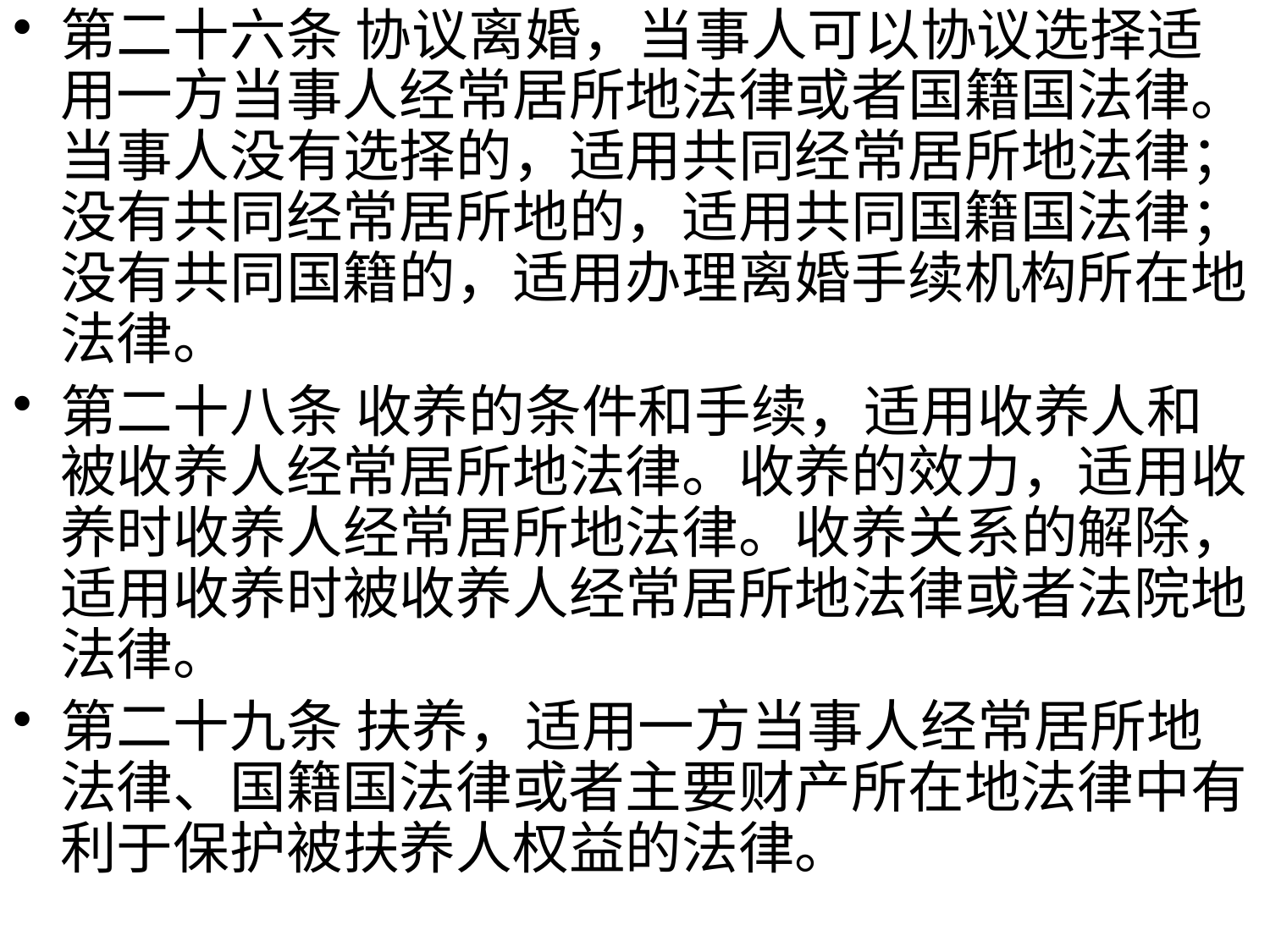

第二十六条 协议离婚，当事人可以协议选择适用一方当事人经常居所地法律或者国籍国法律。当事人没有选择的，适用共同经常居所地法律；没有共同经常居所地的，适用共同国籍国法律；没有共同国籍的，适用办理离婚手续机构所在地法律。
第二十八条 收养的条件和手续，适用收养人和被收养人经常居所地法律。收养的效力，适用收养时收养人经常居所地法律。收养关系的解除，适用收养时被收养人经常居所地法律或者法院地法律。
第二十九条 扶养，适用一方当事人经常居所地法律、国籍国法律或者主要财产所在地法律中有利于保护被扶养人权益的法律。